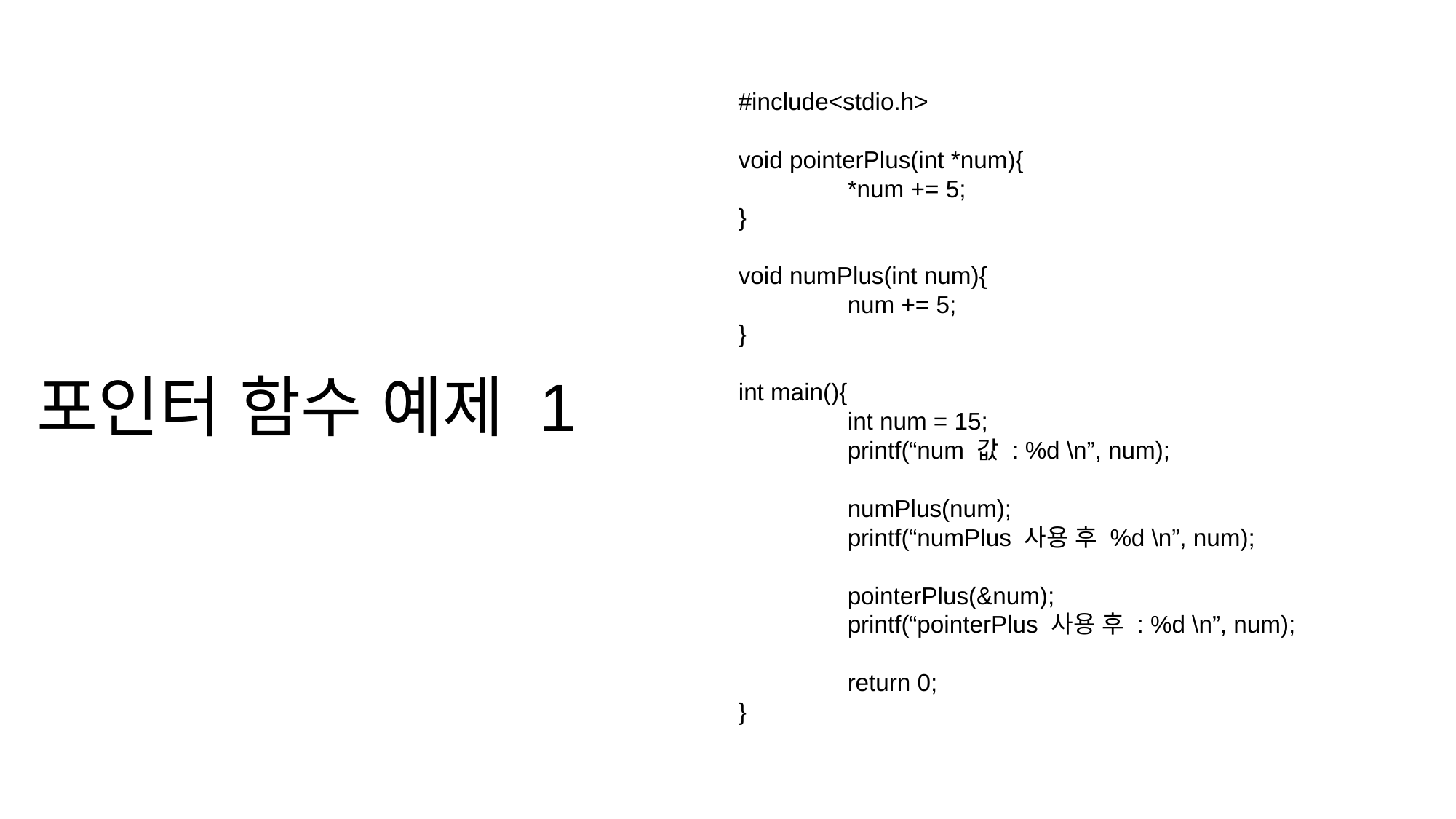

#include<stdio.h>

void pointerPlus(int *num){
	*num += 5;
}

void numPlus(int num){
	num += 5;
}

int main(){
	int num = 15;
	printf(“num 값 : %d \n”, num);

	numPlus(num);
	printf(“numPlus 사용 후 %d \n”, num);

	pointerPlus(&num);
	printf(“pointerPlus 사용 후 : %d \n”, num);

	return 0;
}
# 포인터 함수 예제 1